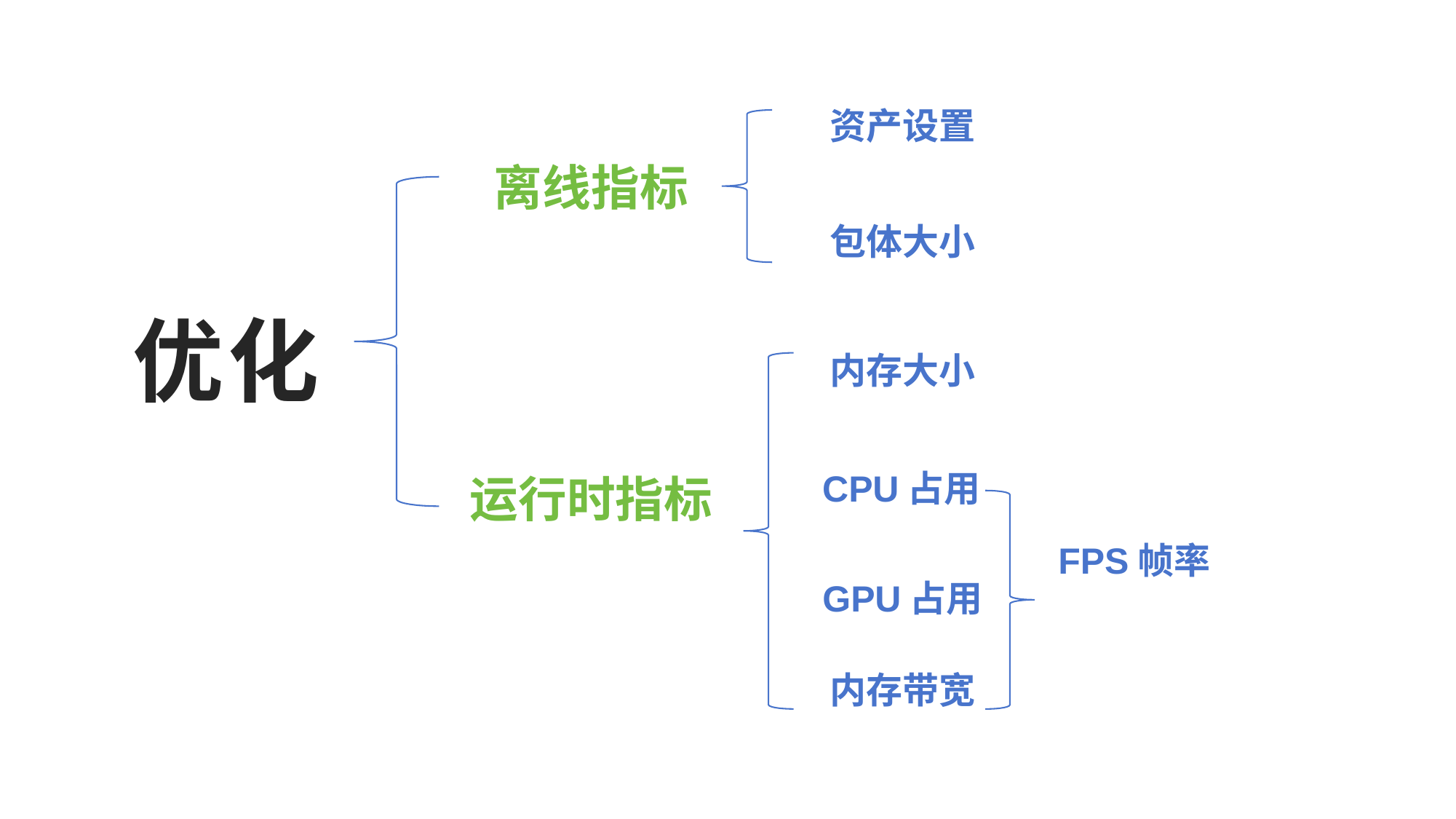

资产设置

离线指标

包体大小
# 优化
内存大小

CPU占用
运行时指标

FPS帧率
GPU占用
内存带宽